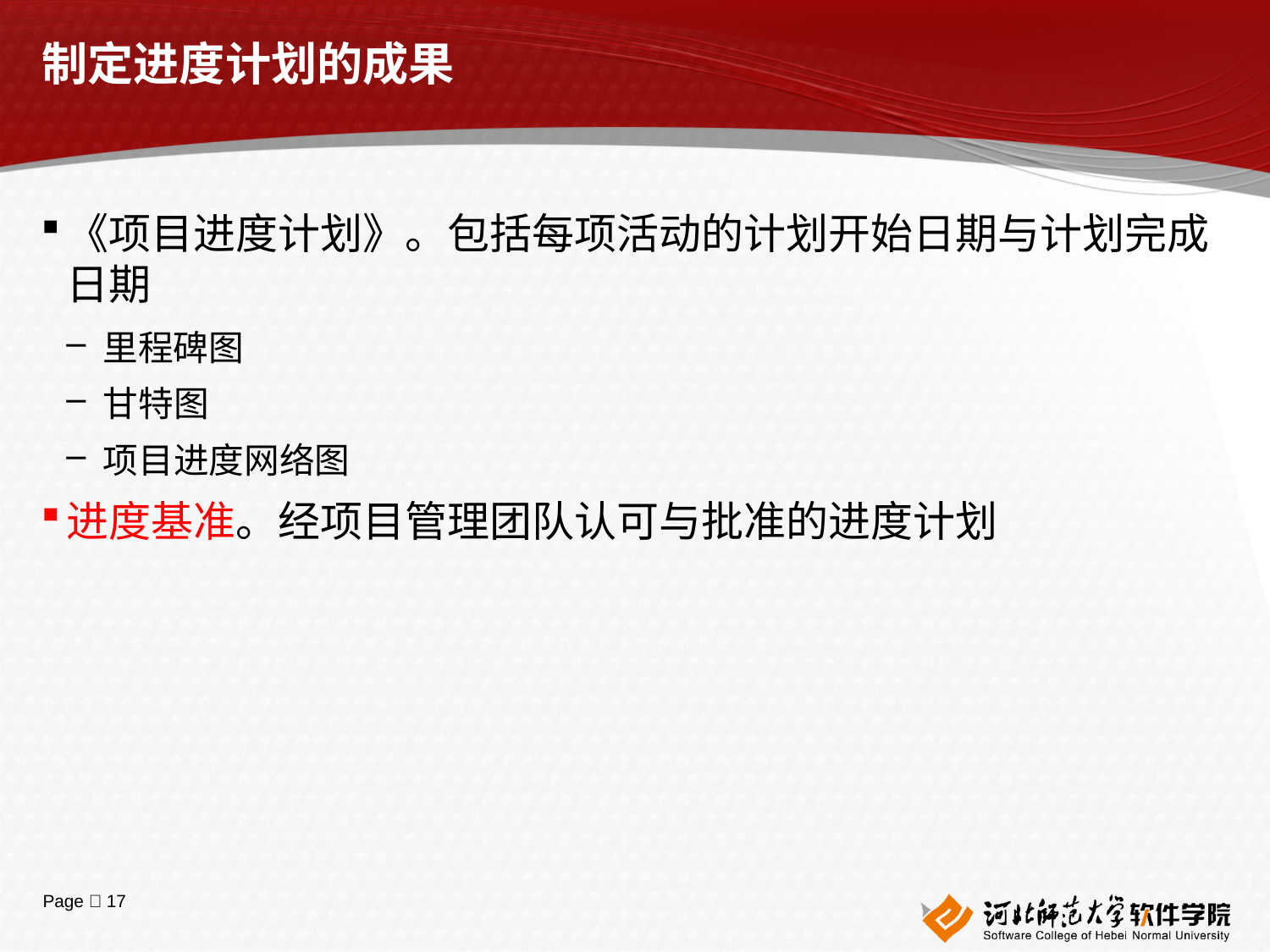

# 制定进度计划的成果
《项目进度计划》。包括每项活动的计划开始日期与计划完成日期
里程碑图
甘特图
项目进度网络图
进度基准。经项目管理团队认可与批准的进度计划